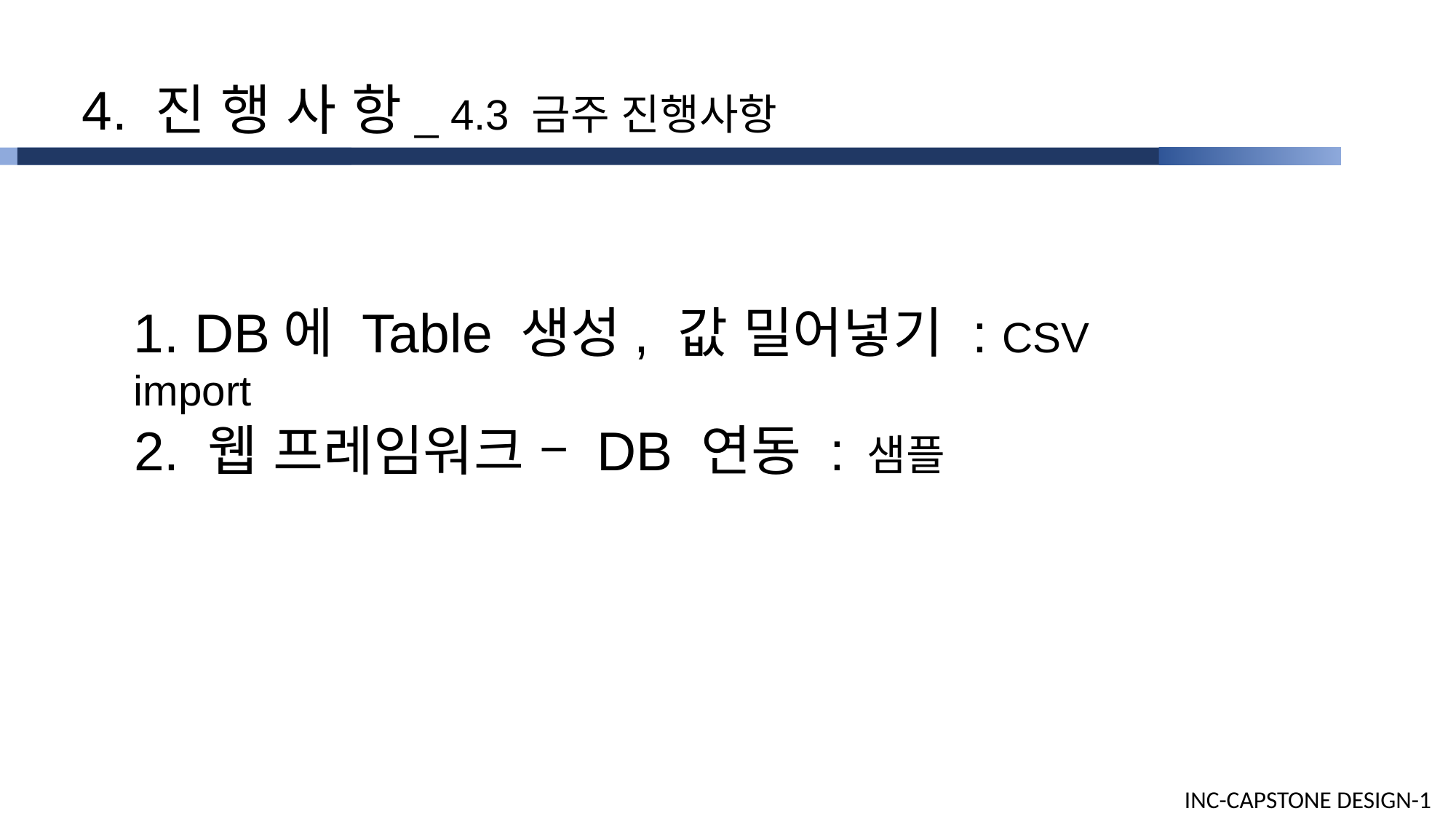

4. 진 행 사 항_ 4.3 금주 진행사항
1. DB에 Table 생성, 값 밀어넣기 : CSV import
2. 웹 프레임워크 – DB 연동 : 샘플
DB에 어떻게 집어넣었는지에 대한 설명 추가